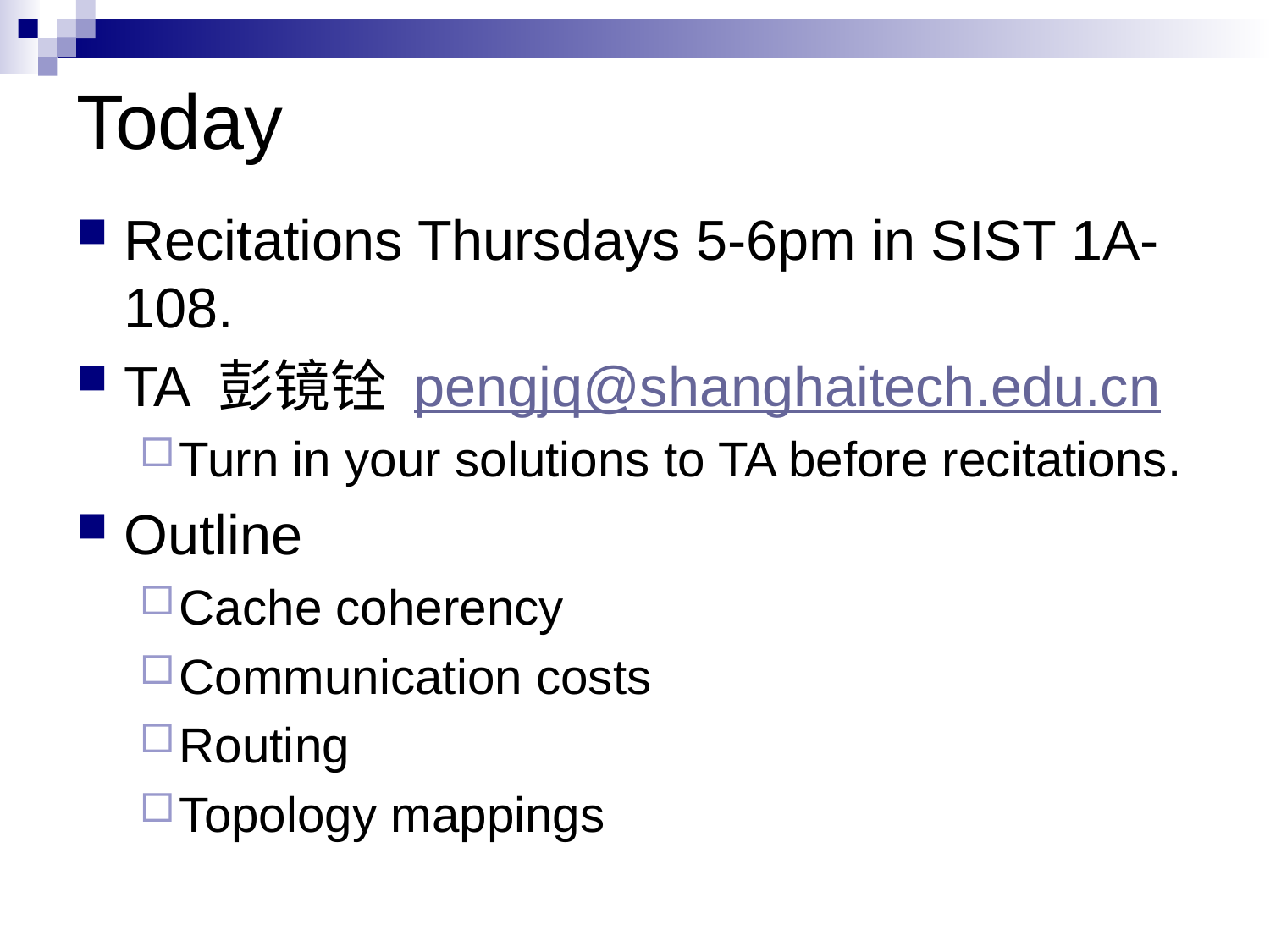

# Today
Recitations Thursdays 5-6pm in SIST 1A-108.
TA 彭镜铨 pengjq@shanghaitech.edu.cn
Turn in your solutions to TA before recitations.
Outline
Cache coherency
Communication costs
Routing
Topology mappings